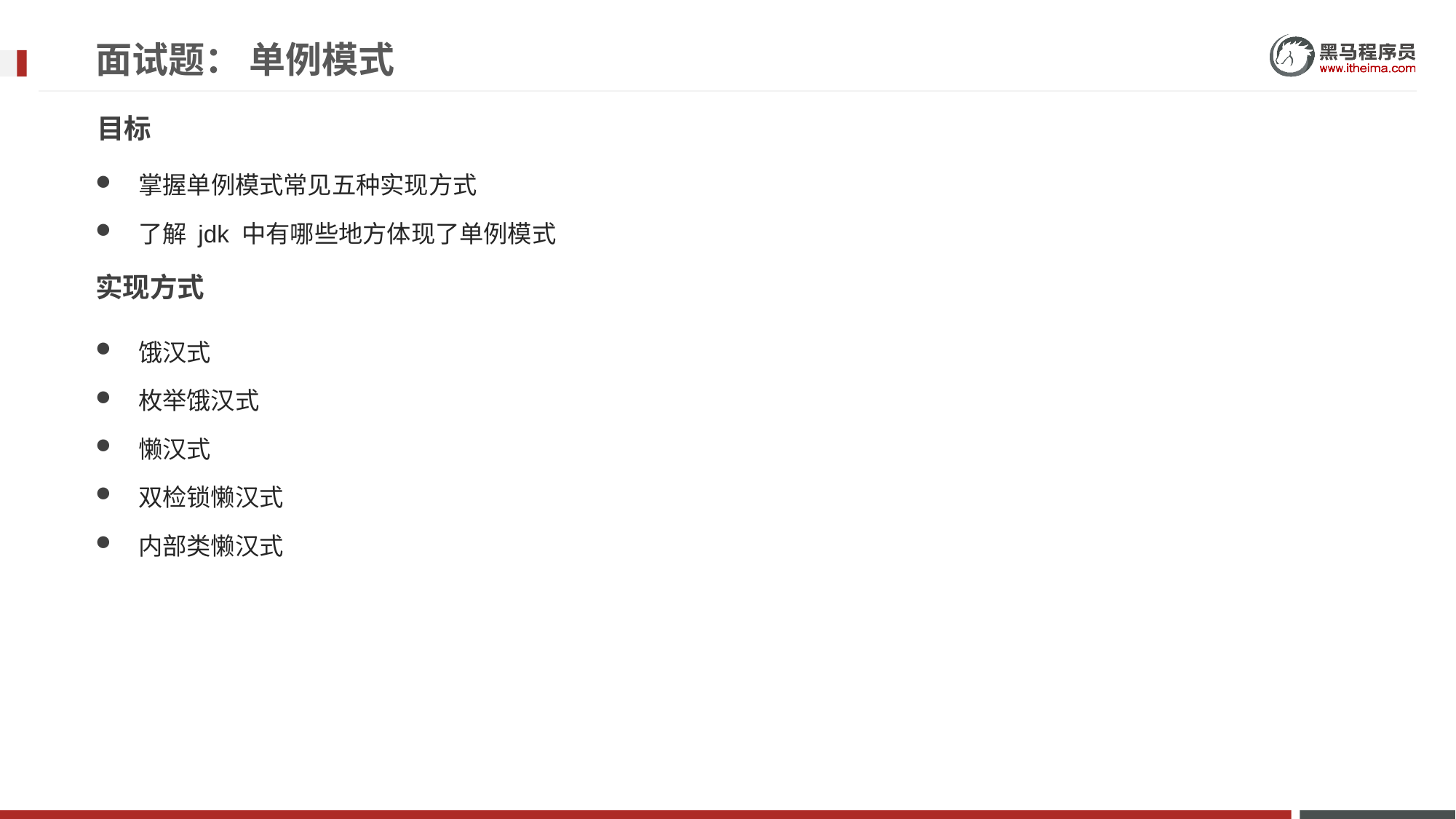

# 面试题： 单例模式
目标
掌握单例模式常见五种实现方式
了解 jdk 中有哪些地方体现了单例模式
实现方式
饿汉式
枚举饿汉式
懒汉式
双检锁懒汉式
内部类懒汉式